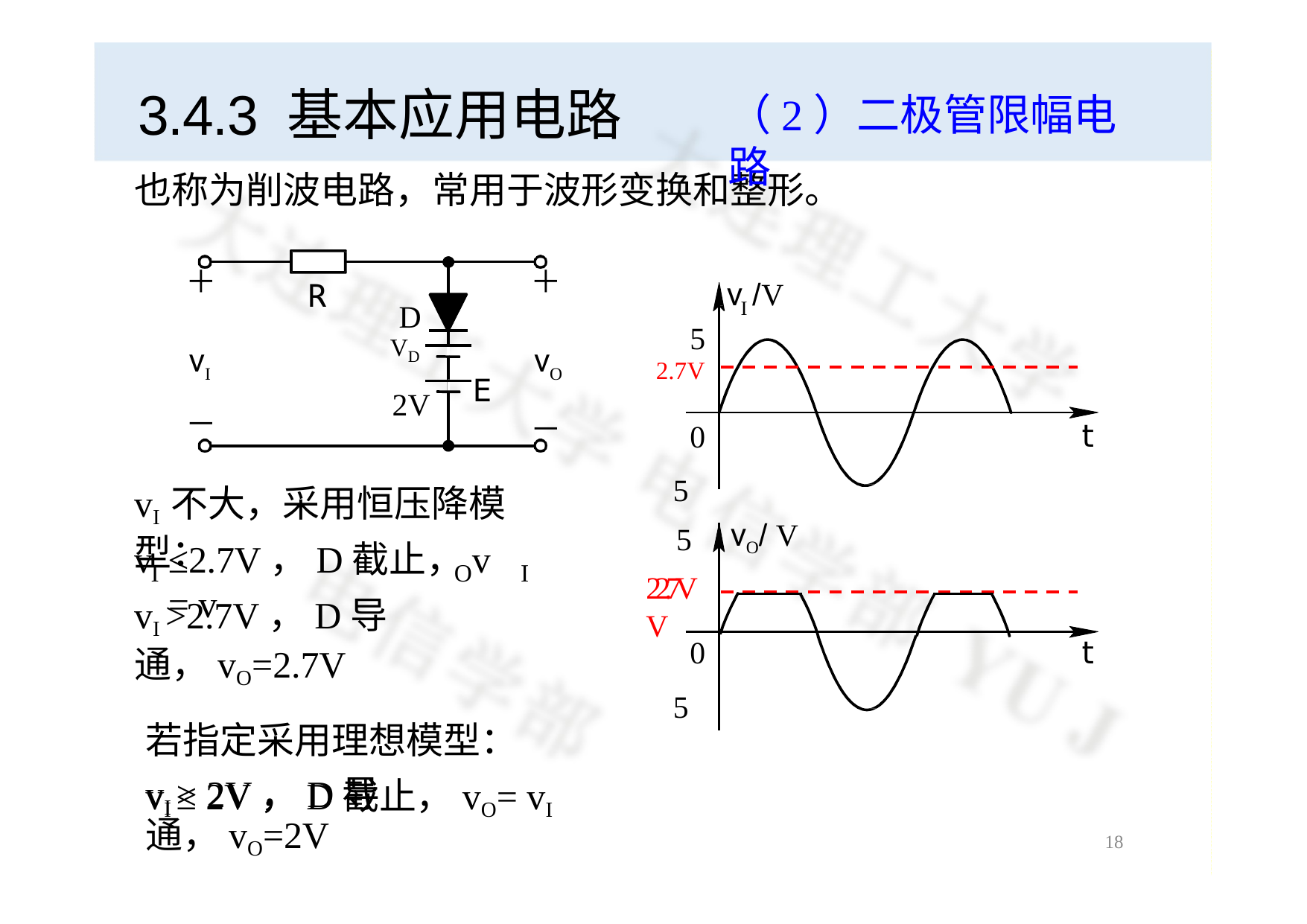

# 3.4.3 基本应用电路
（2）二极管限幅电路
也称为削波电路，常用于波形变换和整形。

＋
＋
v /V
R

I
D

5

V

vI
vO
－

D
2.7V

E

2V

－

0
t

5
vI不大，采用恒压降模型：
vO/ V
5

v	≤2.7V，D截止，v	= v
I	O	I
22.7VV
vI >2.7V，D导通，vO=2.7V
若指定采用理想模型：
vI ≤ 2V，D截止，vO= vI

0
t

5
vI > 2V，D导通，vO=2V
18